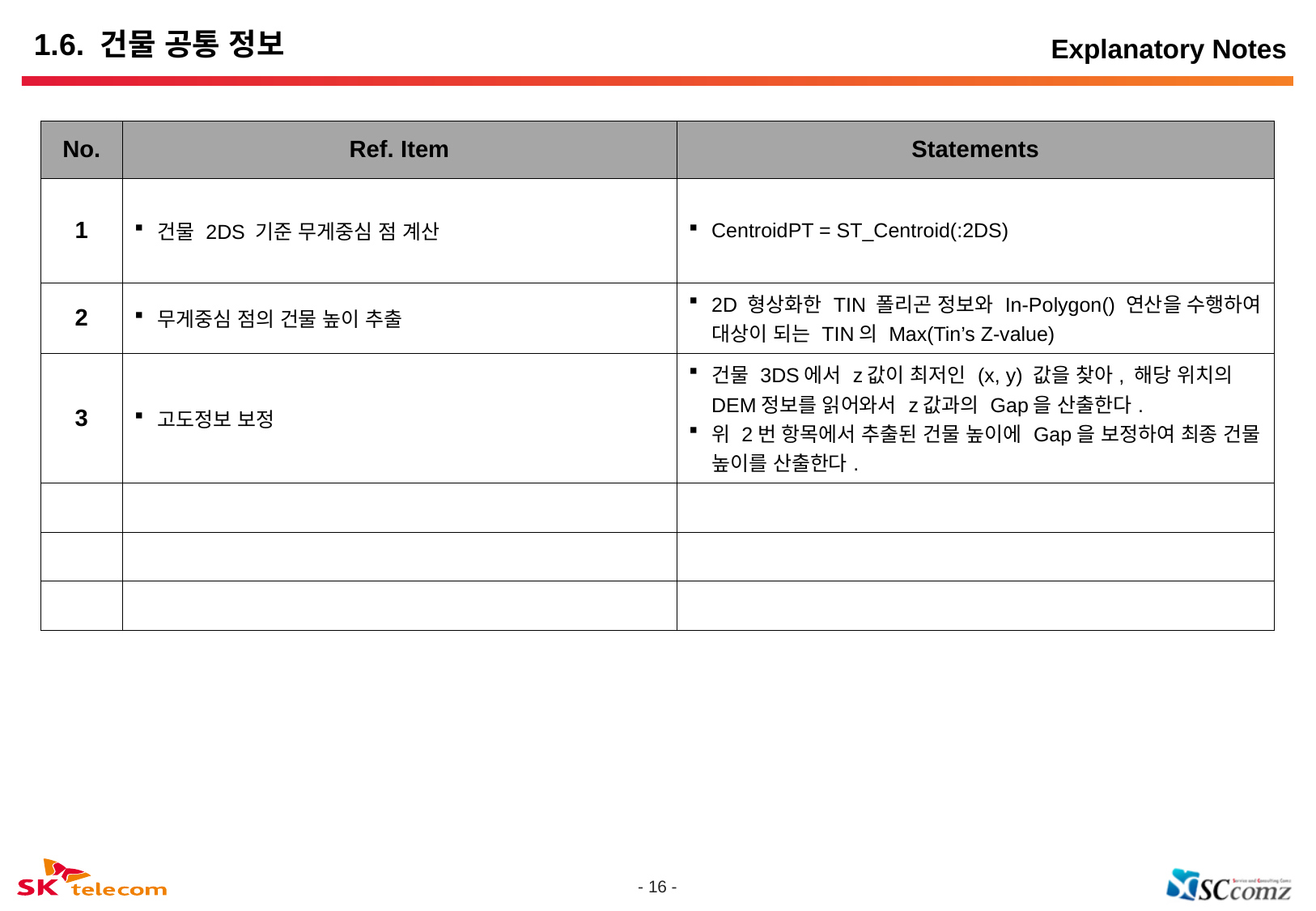

# 1.6. 건물 공통 정보
Explanatory Notes
| No. | Ref. Item | Statements |
| --- | --- | --- |
| 1 | 건물 2DS 기준 무게중심 점 계산 | CentroidPT = ST\_Centroid(:2DS) |
| 2 | 무게중심 점의 건물 높이 추출 | 2D 형상화한 TIN 폴리곤 정보와 In-Polygon() 연산을 수행하여 대상이 되는 TIN의 Max(Tin’s Z-value) |
| 3 | 고도정보 보정 | 건물 3DS에서 z값이 최저인 (x, y) 값을 찾아, 해당 위치의 DEM정보를 읽어와서 z값과의 Gap을 산출한다. 위 2번 항목에서 추출된 건물 높이에 Gap을 보정하여 최종 건물 높이를 산출한다. |
|  |  |  |
|  |  |  |
|  |  |  |